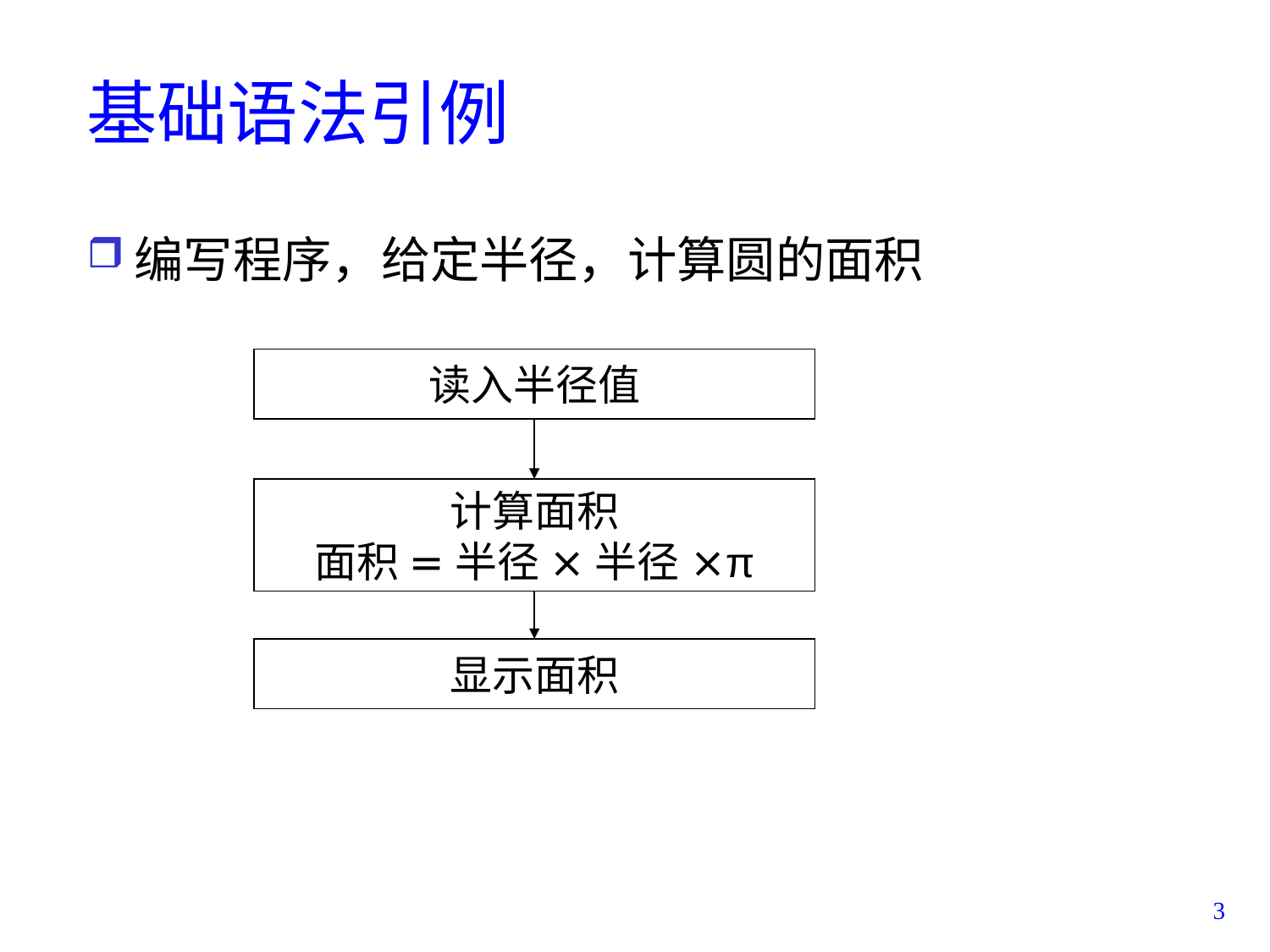

# 基础语法引例
编写程序，给定半径，计算圆的面积

读入半径值
计算面积
面积=半径×半径×π
显示面积
3